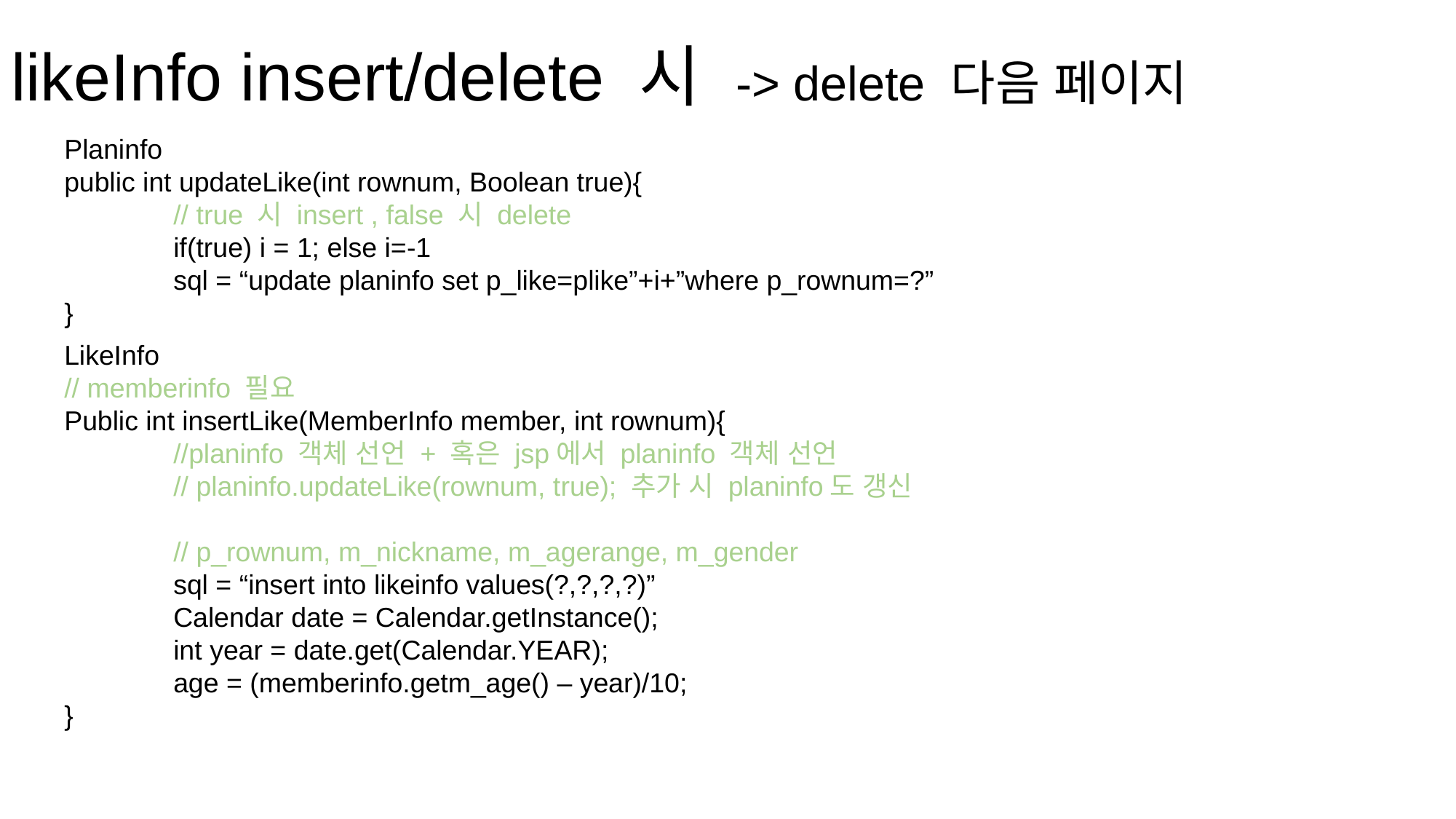

# likeInfo insert/delete 시 -> delete 다음 페이지
Planinfo
public int updateLike(int rownum, Boolean true){
	// true 시 insert , false 시 delete
	if(true) i = 1; else i=-1
	sql = “update planinfo set p_like=plike”+i+”where p_rownum=?”
}

LikeInfo
// memberinfo 필요
Public int insertLike(MemberInfo member, int rownum){
	//planinfo 객체 선언 + 혹은 jsp에서 planinfo 객체 선언
	// planinfo.updateLike(rownum, true); 추가 시 planinfo도 갱신

	// p_rownum, m_nickname, m_agerange, m_gender
	sql = “insert into likeinfo values(?,?,?,?)”
	Calendar date = Calendar.getInstance();
	int year = date.get(Calendar.YEAR);
	age = (memberinfo.getm_age() – year)/10;
}